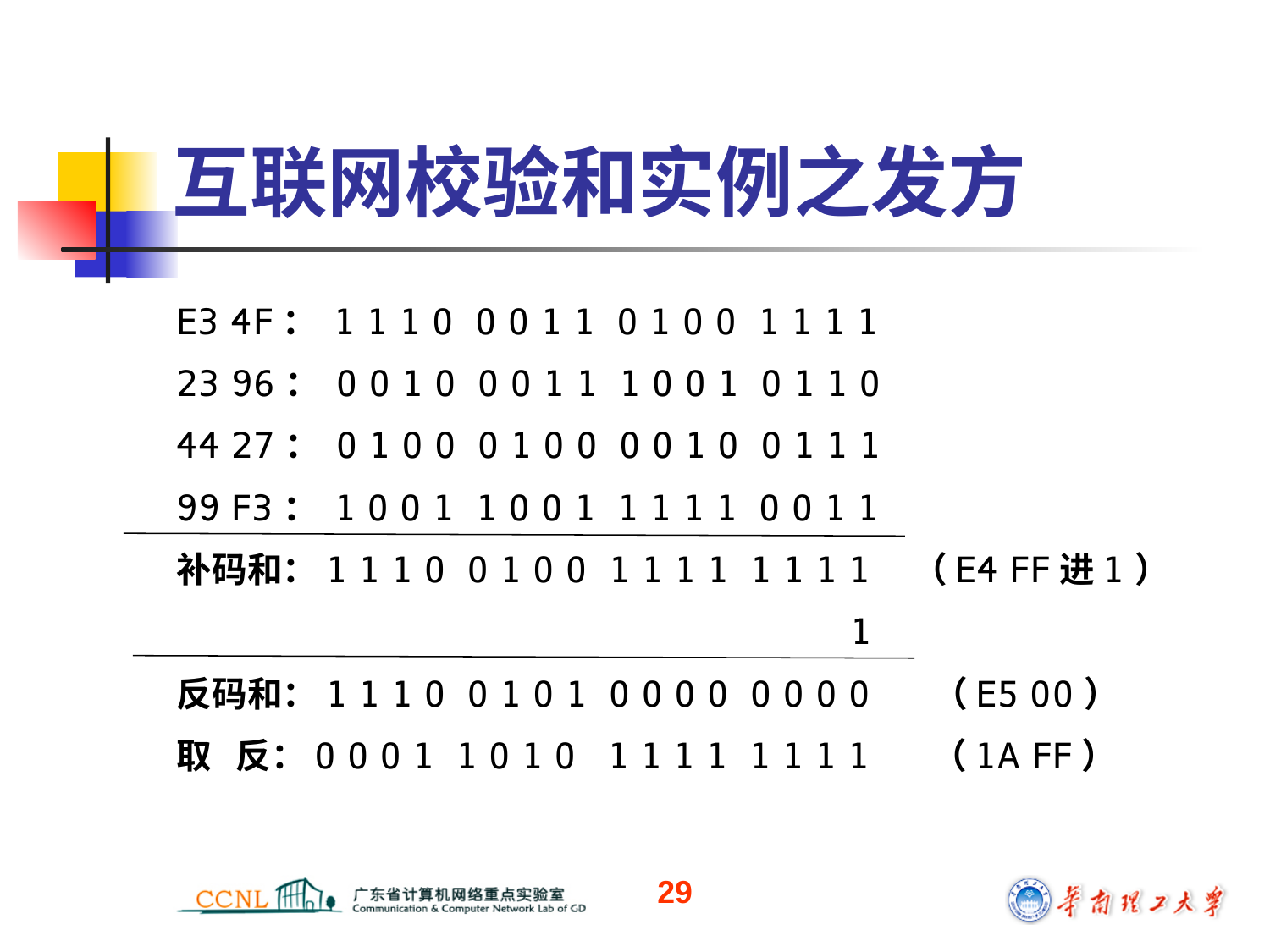

# 互联网校验和实例之发方
E3 4F： 1 1 1 0  0 0 1 1  0 1 0 0  1 1 1 1
23 96： 0 0 1 0  0 0 1 1  1 0 0 1  0 1 1 0
44 27： 0 1 0 0  0 1 0 0  0 0 1 0  0 1 1 1
99 F3： 1 0 0 1  1 0 0 1  1 1 1 1  0 0 1 1
补码和：1 1 1 0  0 1 0 0  1 1 1 1  1 1 1 1   （E4 FF进1）
                                                                 1
反码和：1 1 1 0  0 1 0 1  0 0 0 0  0 0 0 0     （E5 00）
取   反：0 0 0 1  1 0 1 0   1 1 1 1  1 1 1 1     （1A FF）